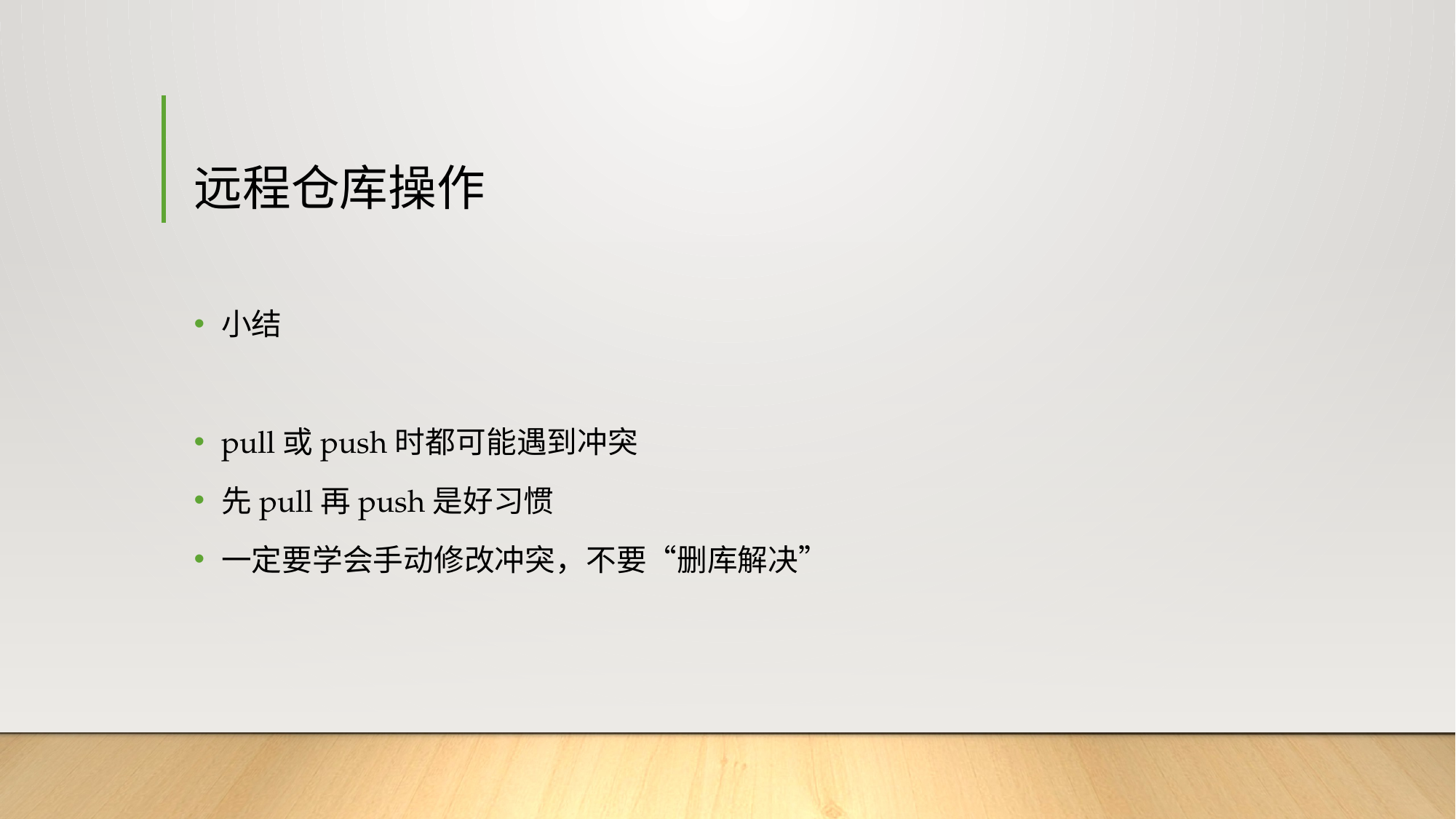

# 远程仓库操作

小结

pull或push时都可能遇到冲突
先pull再push是好习惯
一定要学会手动修改冲突，不要“删库解决”